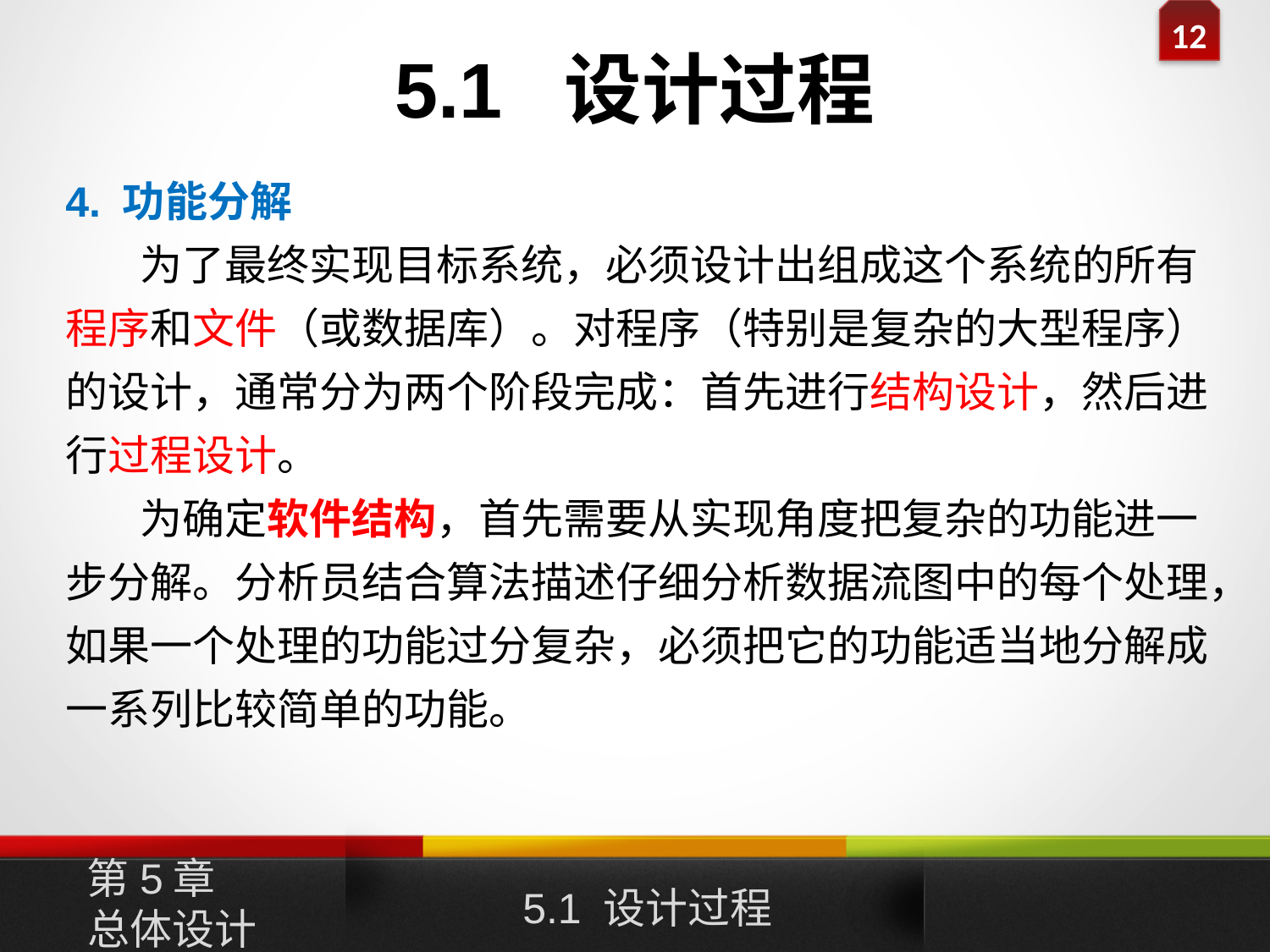

# 5.1  设计过程
4. 功能分解
为了最终实现目标系统，必须设计出组成这个系统的所有程序和文件（或数据库）。对程序（特别是复杂的大型程序）的设计，通常分为两个阶段完成：首先进行结构设计，然后进行过程设计。
为确定软件结构，首先需要从实现角度把复杂的功能进一步分解。分析员结合算法描述仔细分析数据流图中的每个处理，如果一个处理的功能过分复杂，必须把它的功能适当地分解成一系列比较简单的功能。
第5章
总体设计
5.1 设计过程